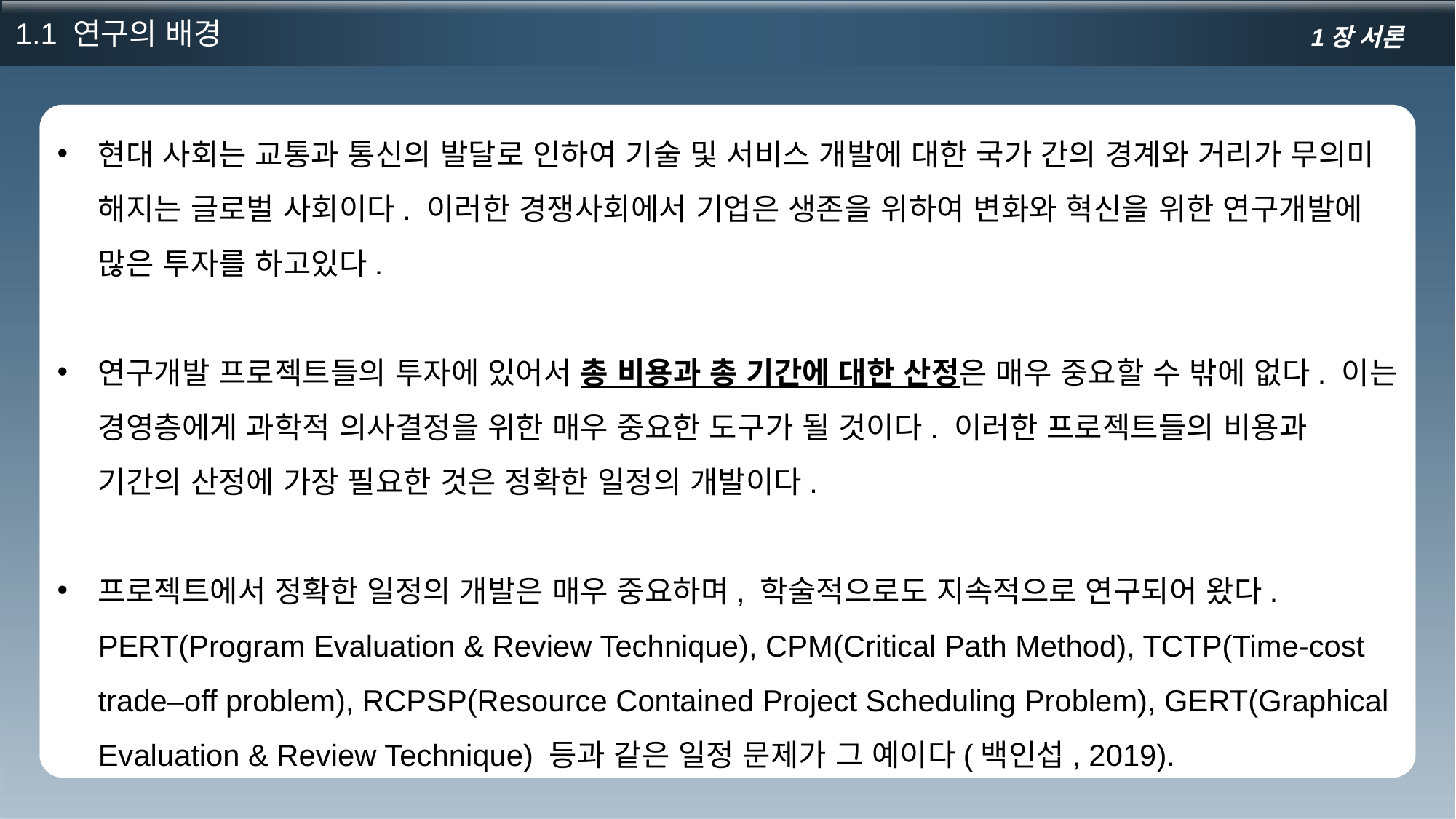

1.1 연구의 배경
1장 서론
현대 사회는 교통과 통신의 발달로 인하여 기술 및 서비스 개발에 대한 국가 간의 경계와 거리가 무의미 해지는 글로벌 사회이다. 이러한 경쟁사회에서 기업은 생존을 위하여 변화와 혁신을 위한 연구개발에 많은 투자를 하고있다.

연구개발 프로젝트들의 투자에 있어서 총 비용과 총 기간에 대한 산정은 매우 중요할 수 밖에 없다. 이는 경영층에게 과학적 의사결정을 위한 매우 중요한 도구가 될 것이다. 이러한 프로젝트들의 비용과 기간의 산정에 가장 필요한 것은 정확한 일정의 개발이다.

프로젝트에서 정확한 일정의 개발은 매우 중요하며, 학술적으로도 지속적으로 연구되어 왔다. PERT(Program Evaluation & Review Technique), CPM(Critical Path Method), TCTP(Time-cost trade–off problem), RCPSP(Resource Contained Project Scheduling Problem), GERT(Graphical Evaluation & Review Technique) 등과 같은 일정 문제가 그 예이다(백인섭, 2019).